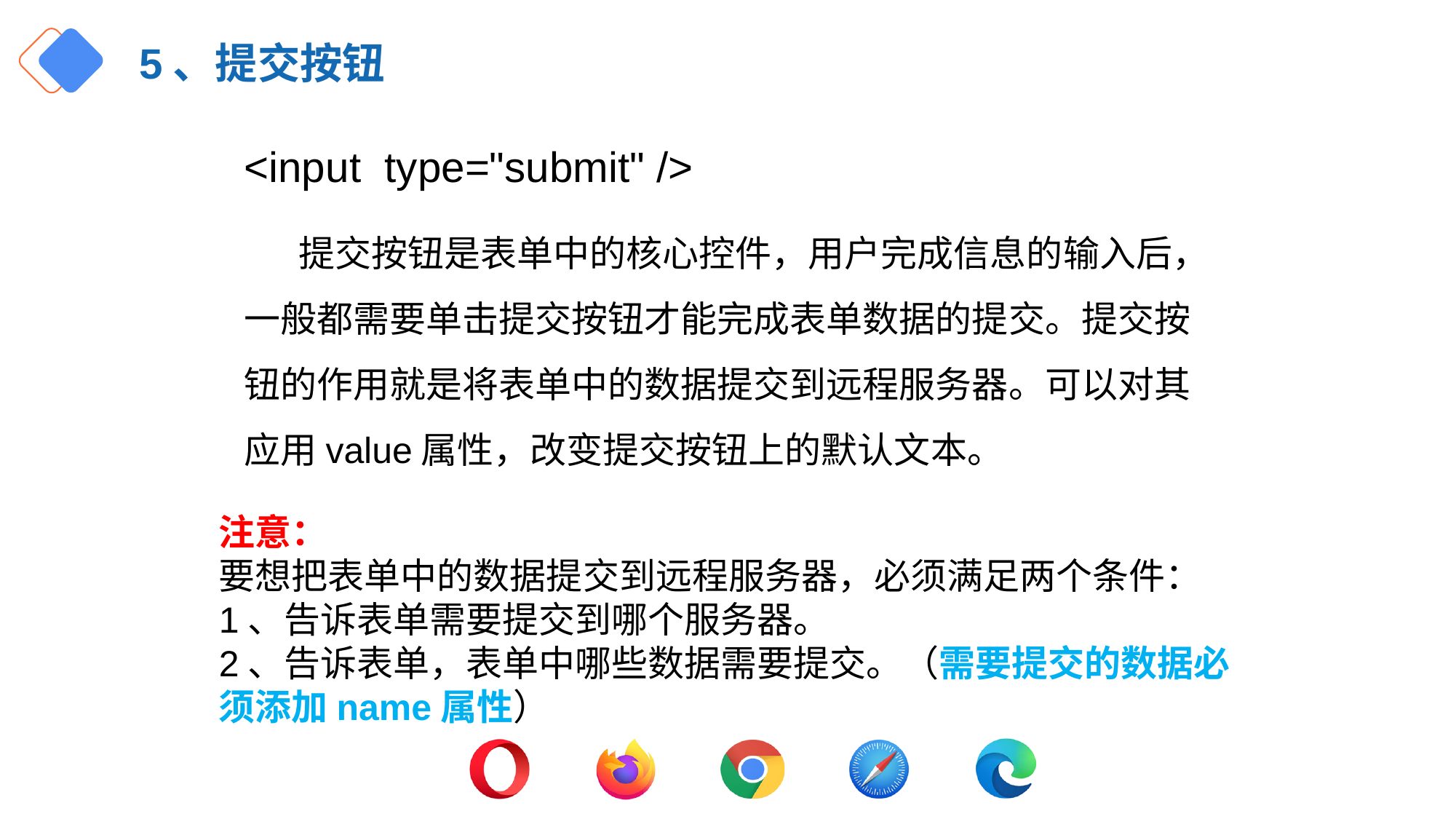

# 5、提交按钮
<input  type="submit" />

提交按钮是表单中的核心控件，用户完成信息的输入后，一般都需要单击提交按钮才能完成表单数据的提交。提交按钮的作用就是将表单中的数据提交到远程服务器。可以对其应用value属性，改变提交按钮上的默认文本。
注意：
要想把表单中的数据提交到远程服务器，必须满足两个条件：
1、告诉表单需要提交到哪个服务器。
2、告诉表单，表单中哪些数据需要提交。（需要提交的数据必须添加name属性）